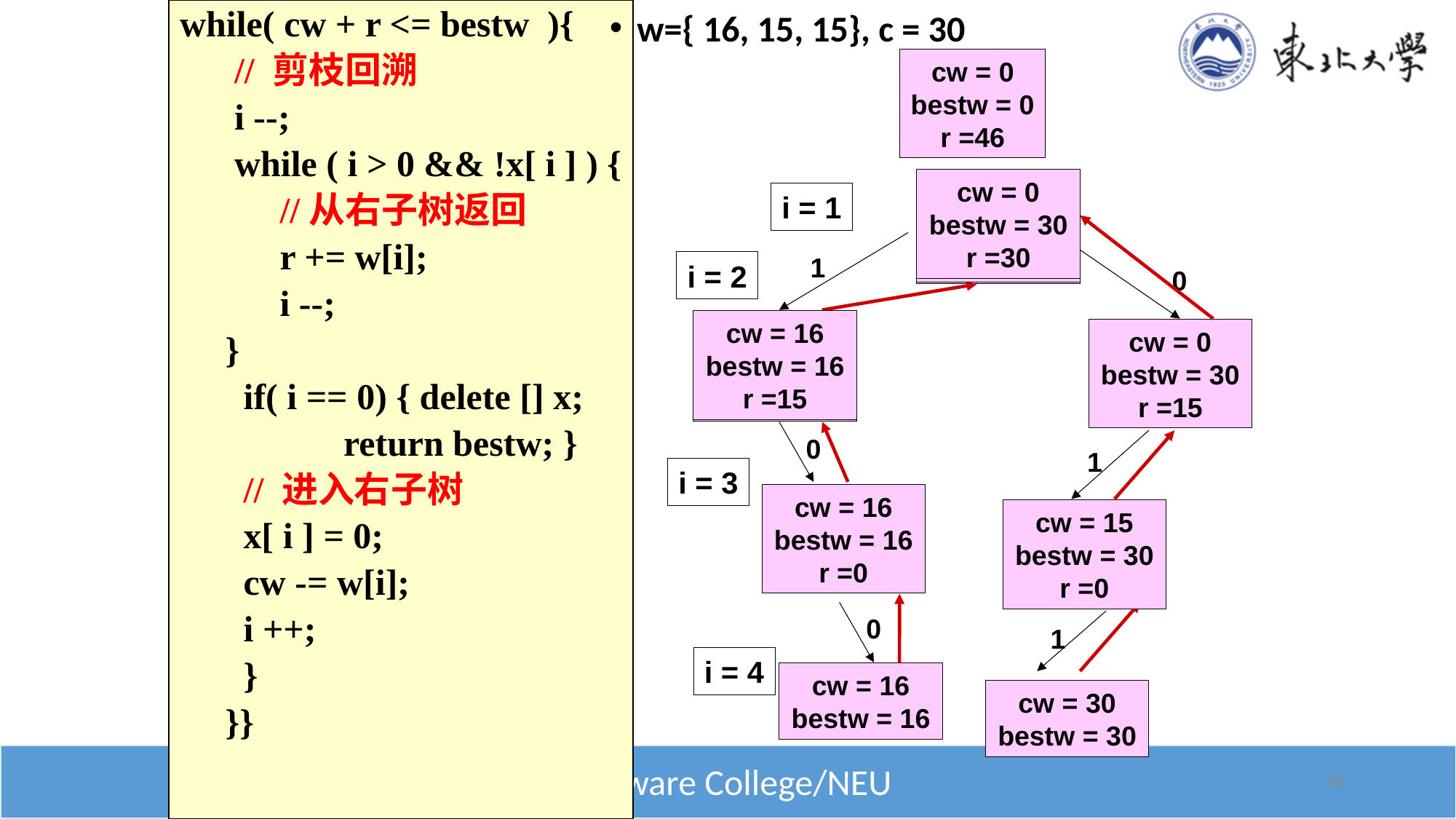

while( cw + r <= bestw  ){
      // 剪枝回溯
      i --;
      while ( i > 0 && !x[ i ] ) {
           //从右子树返回
           r += w[i];
           i --;
     }
       if( i == 0) { delete [] x;
                  return bestw; }
       // 进入右子树
       x[ i ] = 0;
       cw -= w[i];
       i ++;
       }
     }}
w={ 16, 15, 15}, c = 30
cw = 0
bestw = 0
r =46
cw = 0
bestw = 30
r =30
cw = 0
bestw = 16
r =30
cw = 0
bestw = 0
r =30
i = 1

1

0
i = 2

cw = 16
bestw = 16
r =15
cw = 16
bestw = 0
r =15
cw = 0
bestw = 16
r =15
cw = 0
bestw = 30
r =15

0

1

i = 3
cw = 16
bestw = 0
r =0
cw = 16
bestw = 16
r =0
cw = 15
bestw = 16
r =0
cw = 15
bestw = 30
r =0

0

1
i = 4
cw = 16
bestw = 16
cw = 30
bestw = 30
43